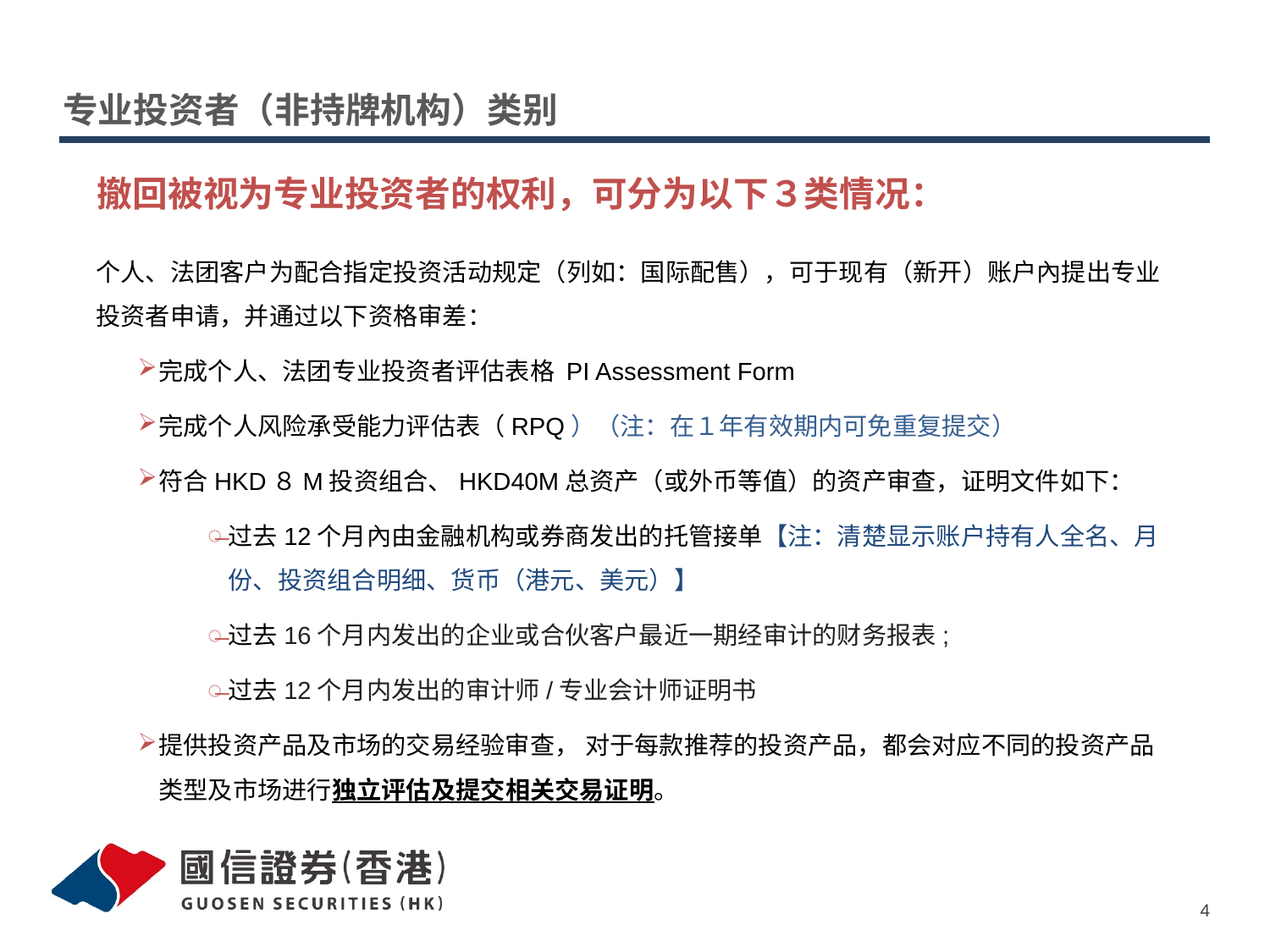

# 专业投资者（非持牌机构）类别
撤回被视为专业投资者的权利，可分为以下３类情况：
个人、法团客户为配合指定投资活动规定（列如：国际配售），可于现有（新开）账户內提出专业投资者申请，并通过以下资格审差：
完成个人、法团专业投资者评估表格 PI Assessment Form
完成个人风险承受能力评估表（RPQ）（注：在１年有效期内可免重复提交）
符合HKD８M投资组合、HKD40M总资产（或外币等值）的资产审查，证明文件如下：
过去12个月內由金融机构或券商发出的托管接单【注：清楚显示账户持有人全名、月份、投资组合明细、货币（港元、美元）】
过去16个月内发出的企业或合伙客户最近一期经审计的财务报表;
过去12个月内发出的审计师/专业会计师证明书
提供投资产品及市场的交易经验审查， 对于每款推荐的投资产品，都会对应不同的投资产品类型及市场进行独立评估及提交相关交易证明。